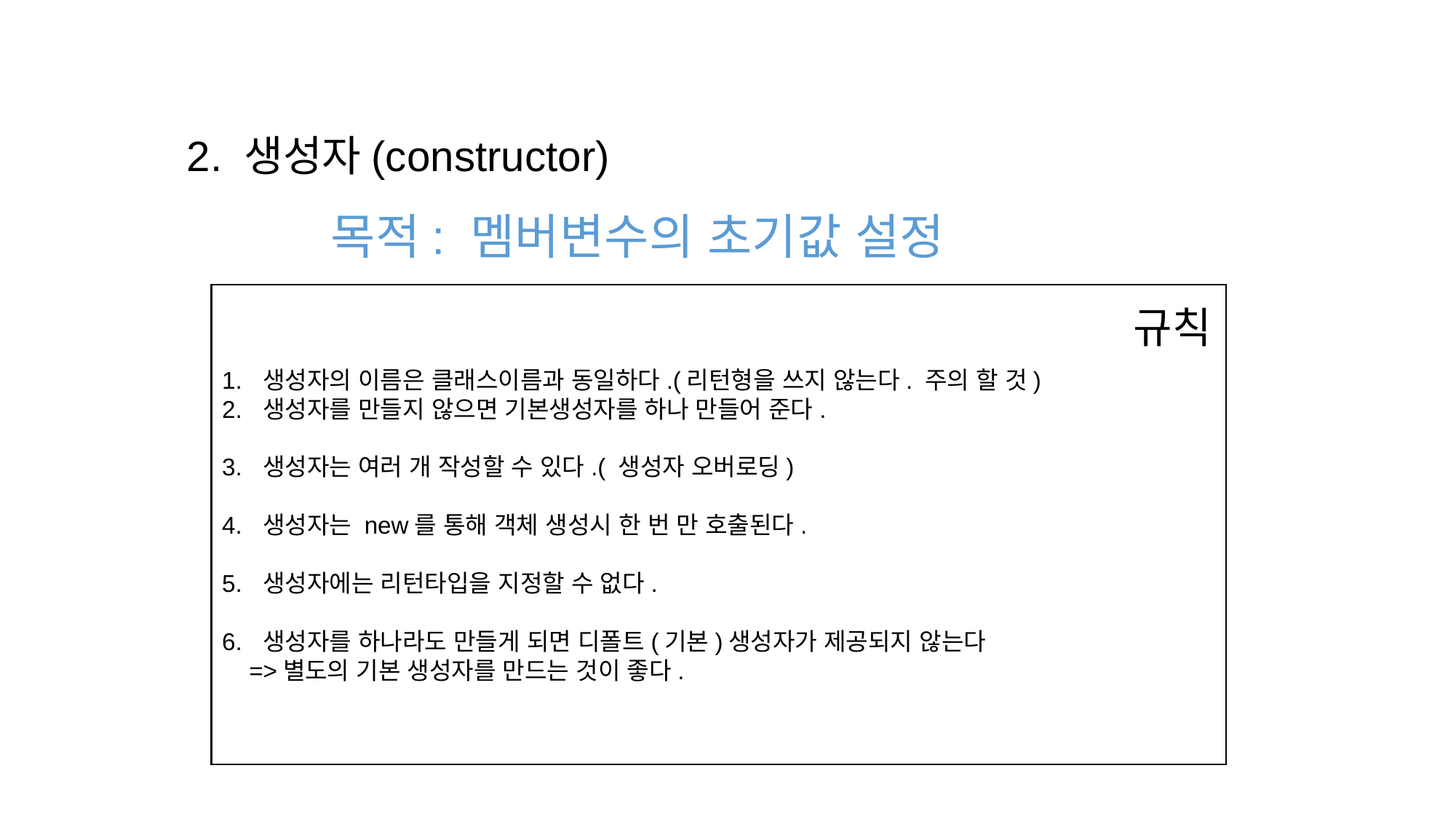

2. 생성자(constructor)
목적: 멤버변수의 초기값 설정
생성자의 이름은 클래스이름과 동일하다.(리턴형을 쓰지 않는다. 주의 할 것)
생성자를 만들지 않으면 기본생성자를 하나 만들어 준다.

생성자는 여러 개 작성할 수 있다.( 생성자 오버로딩)

생성자는 new를 통해 객체 생성시 한 번 만 호출된다.

생성자에는 리턴타입을 지정할 수 없다.

생성자를 하나라도 만들게 되면 디폴트(기본)생성자가 제공되지 않는다
    =>별도의 기본 생성자를 만드는 것이 좋다.
규칙